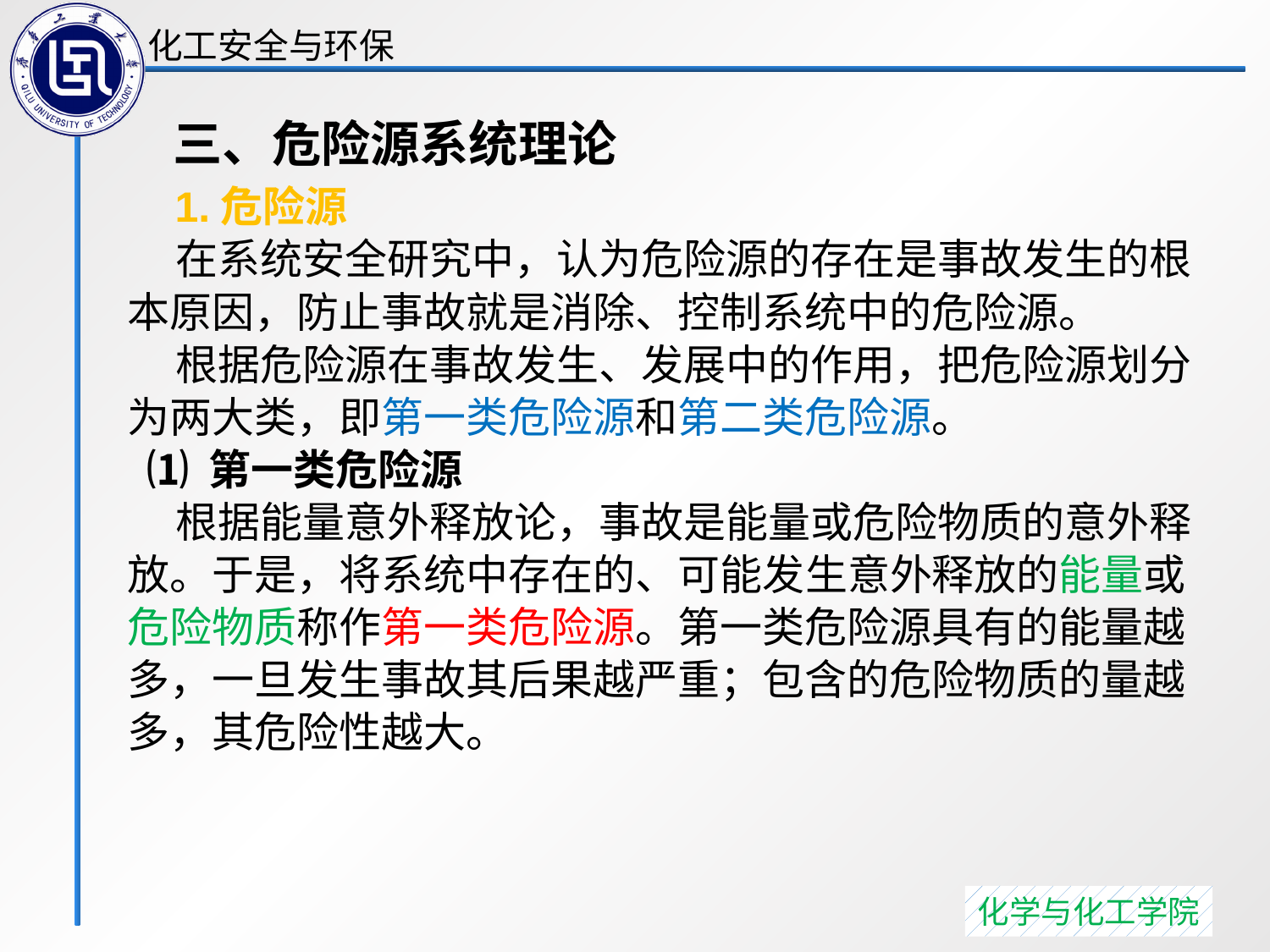

三、危险源系统理论
    1.危险源
    在系统安全研究中，认为危险源的存在是事故发生的根本原因，防止事故就是消除、控制系统中的危险源。
    根据危险源在事故发生、发展中的作用，把危险源划分为两大类，即第一类危险源和第二类危险源。
  ⑴ 第一类危险源
    根据能量意外释放论，事故是能量或危险物质的意外释放。于是，将系统中存在的、可能发生意外释放的能量或危险物质称作第一类危险源。第一类危险源具有的能量越多，一旦发生事故其后果越严重；包含的危险物质的量越多，其危险性越大。